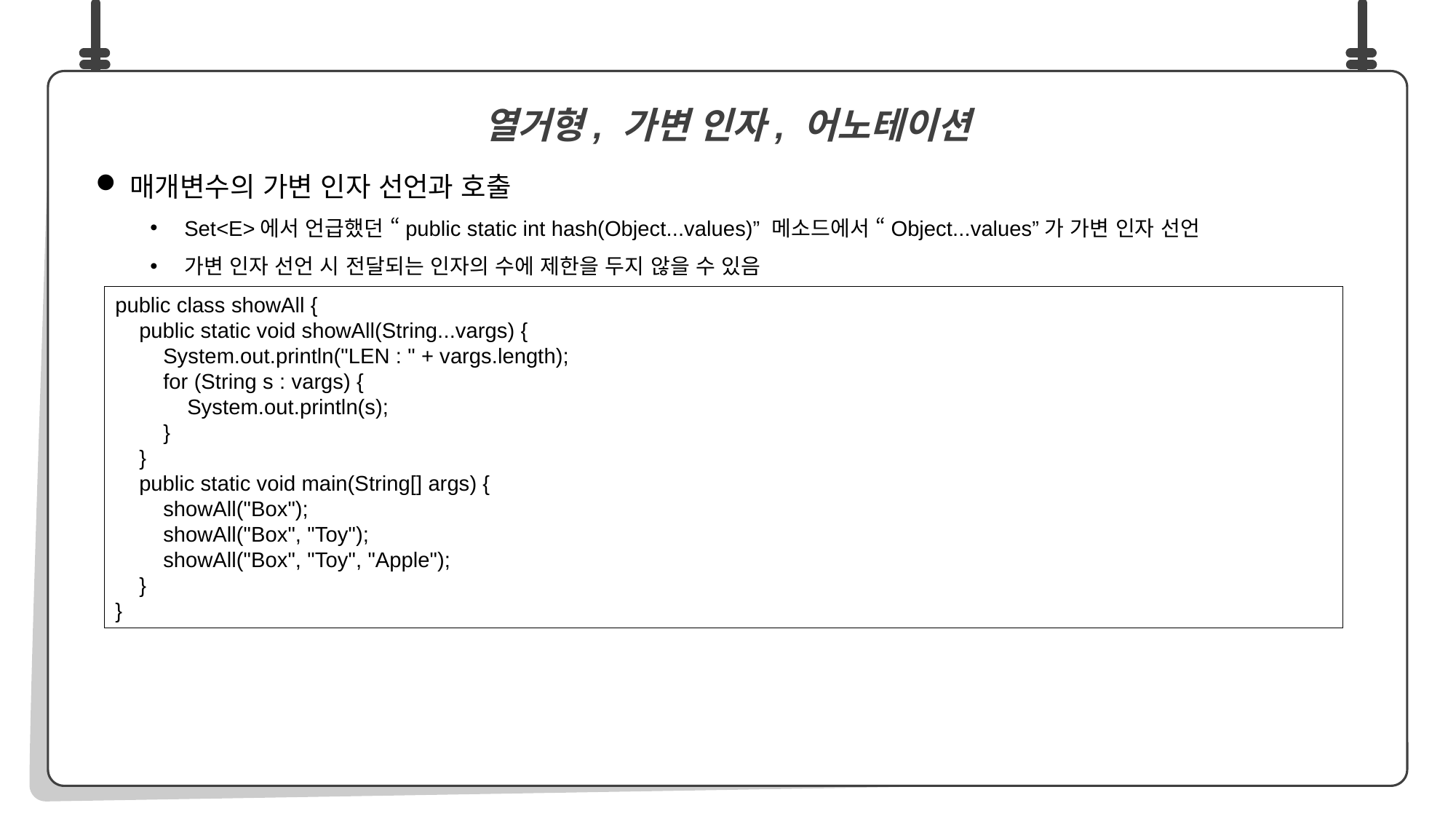

매개변수의 가변 인자 선언과 호출
Set<E>에서 언급했던 “public static int hash(Object...values)” 메소드에서 “Object...values”가 가변 인자 선언
가변 인자 선언 시 전달되는 인자의 수에 제한을 두지 않을 수 있음

열거형, 가변 인자, 어노테이션

public class showAll {
    public static void showAll(String...vargs) {
        System.out.println("LEN : " + vargs.length);
        for (String s : vargs) {
            System.out.println(s);
        }
    }
    public static void main(String[] args) {
        showAll("Box");
        showAll("Box", "Toy");
        showAll("Box", "Toy", "Apple");
    }
}